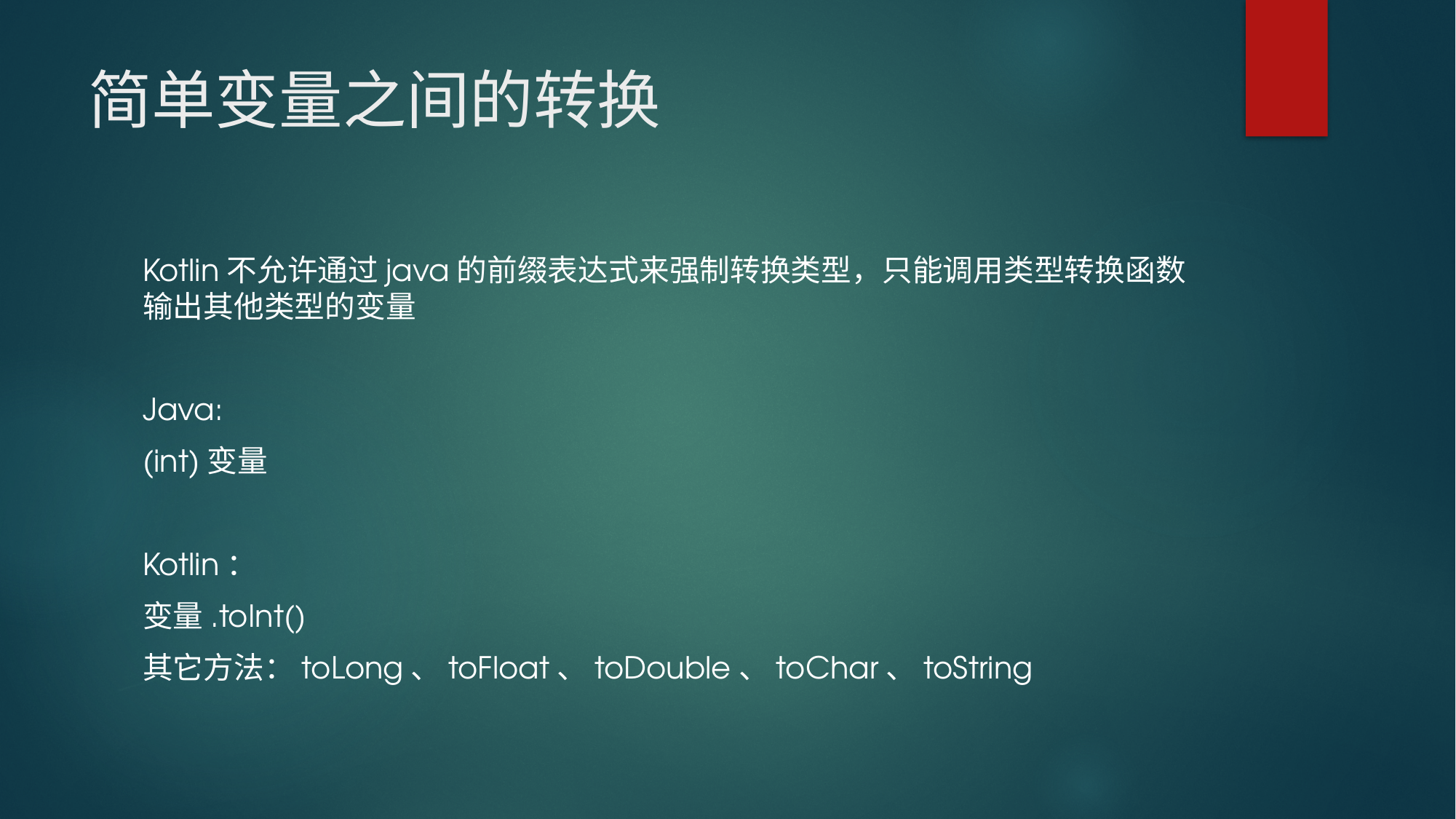

# 简单变量之间的转换
Kotlin不允许通过java的前缀表达式来强制转换类型，只能调用类型转换函数输出其他类型的变量

Java:
(int)变量

Kotlin：
变量.toInt()
其它方法：toLong、toFloat、toDouble、toChar、toString